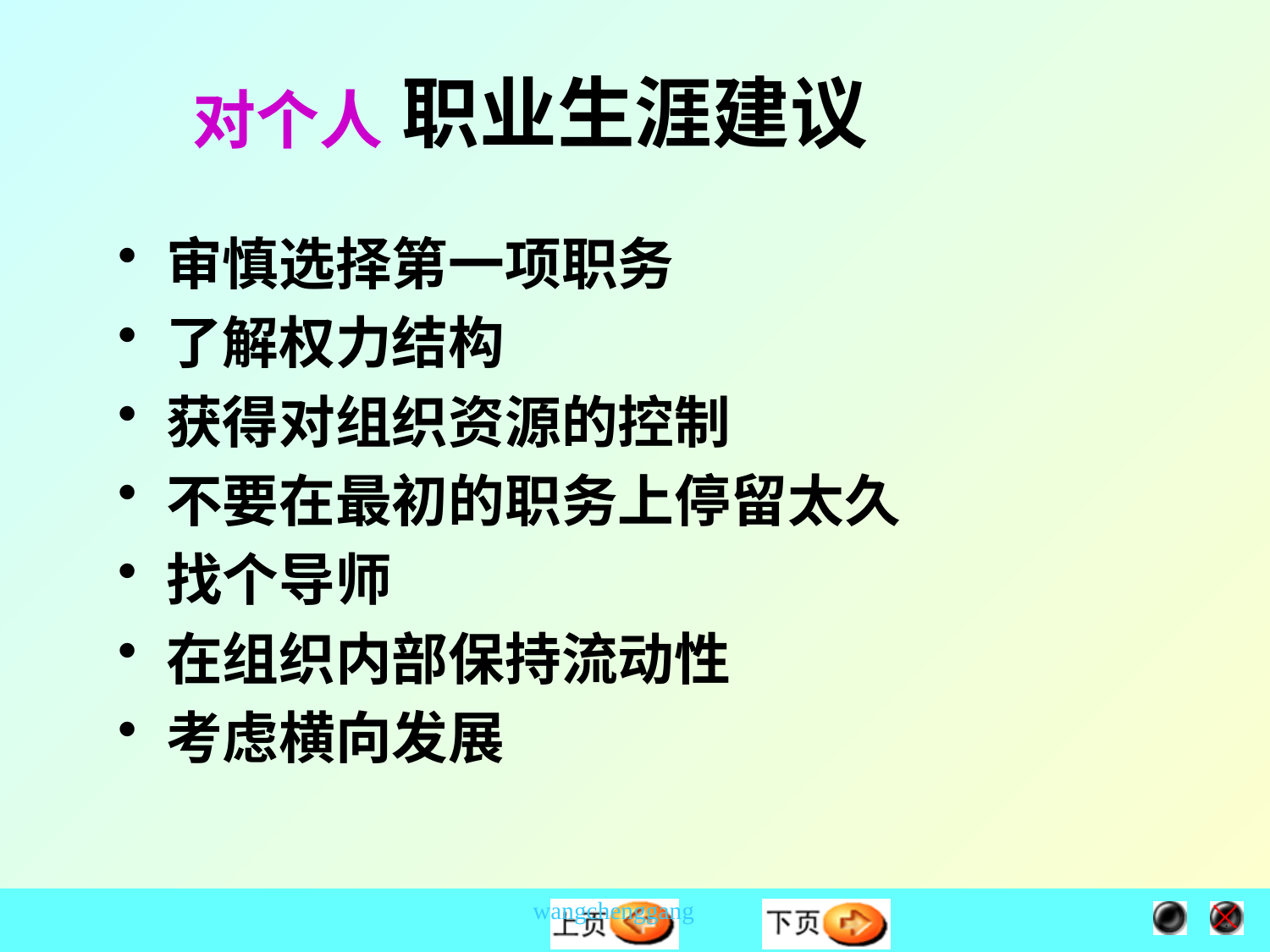

# 职业生涯建议
对个人
审慎选择第一项职务
了解权力结构
获得对组织资源的控制
不要在最初的职务上停留太久
找个导师
在组织内部保持流动性
考虑横向发展
wangchenggang